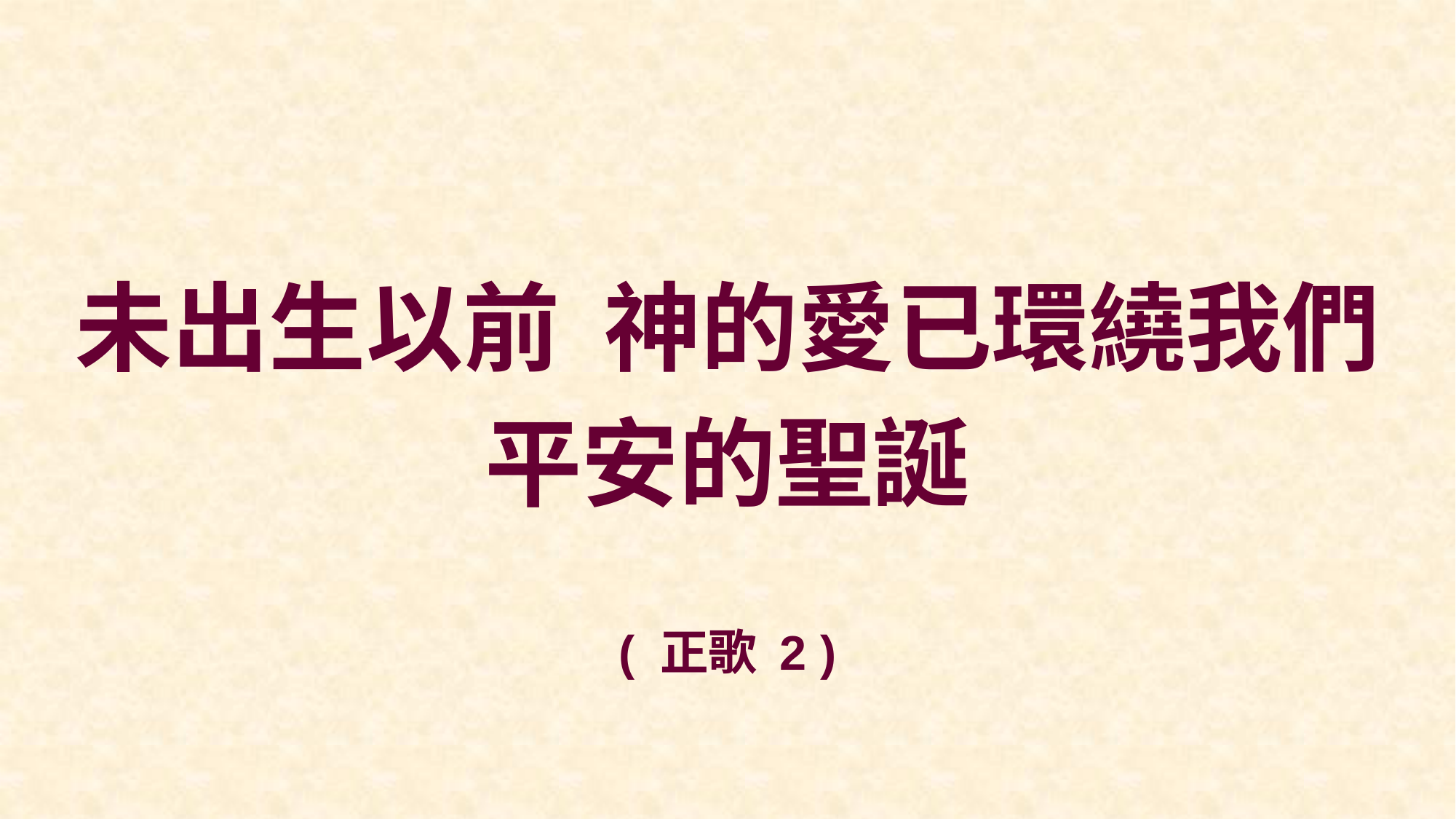

未出生以前  神的愛已環繞我們
平安的聖誕
( 正歌 2 )